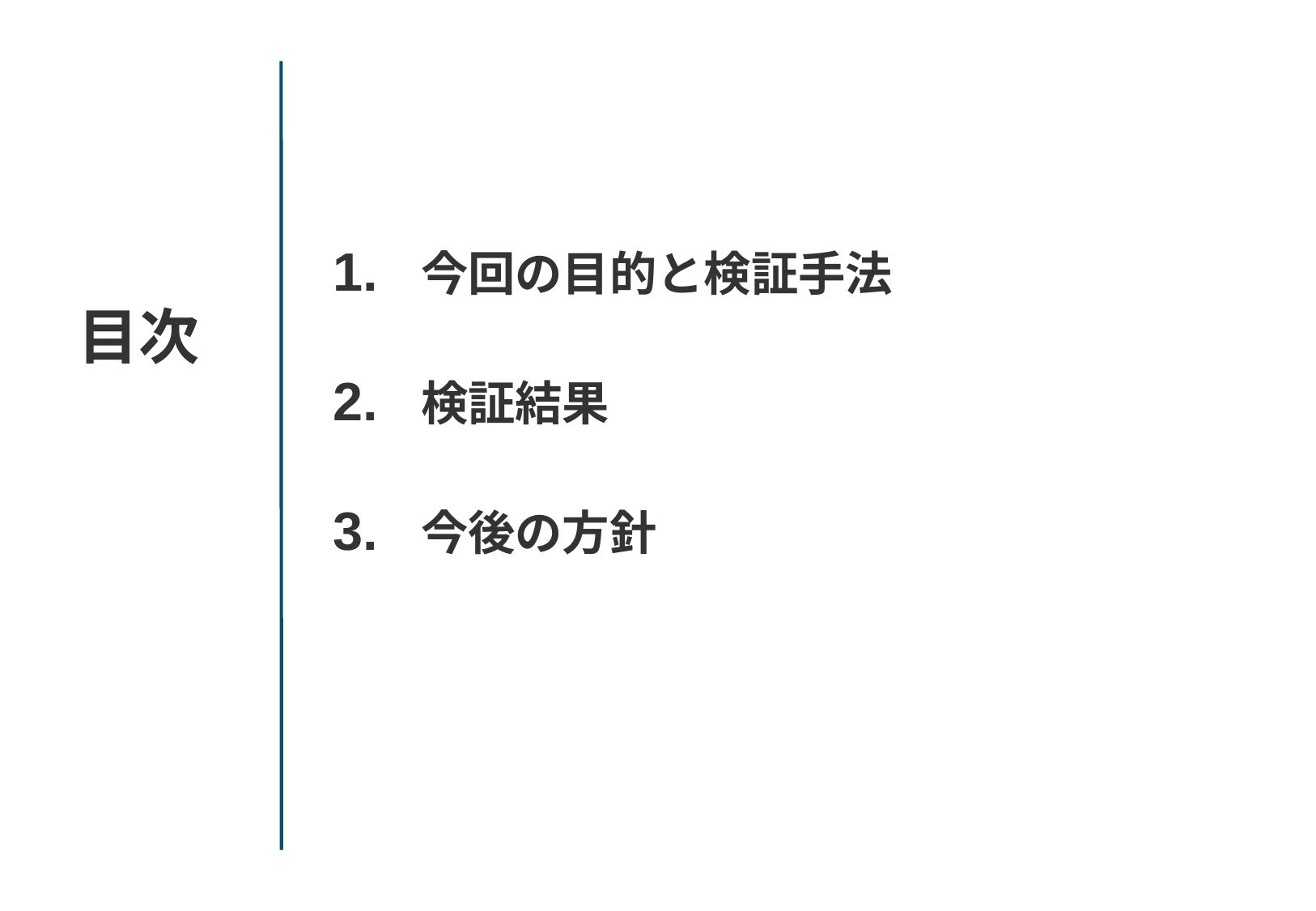

1.  今回の目的と検証手法
2.  検証結果
3.  今後の方針
目次